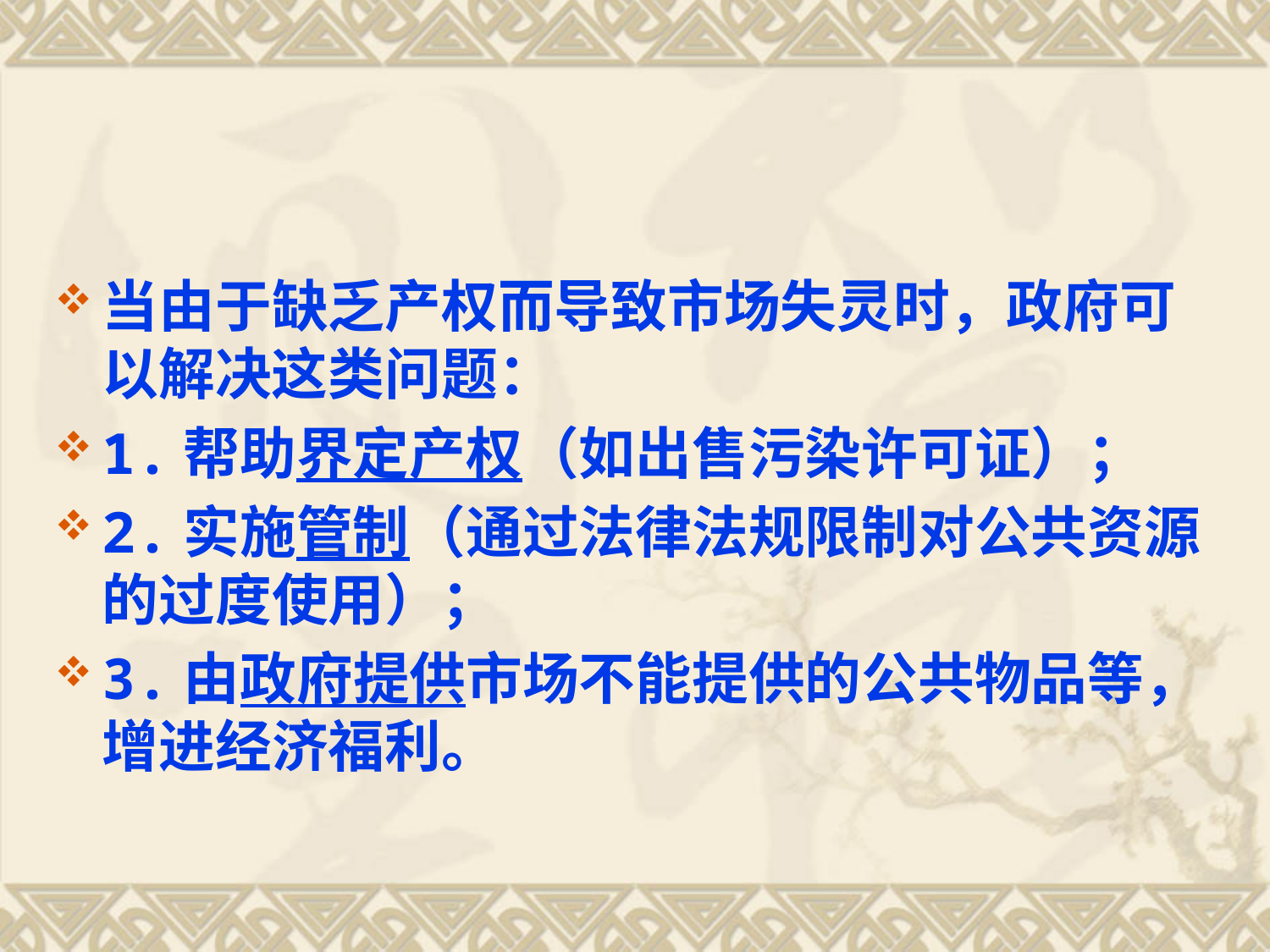

当由于缺乏产权而导致市场失灵时，政府可以解决这类问题：
1.帮助界定产权（如出售污染许可证）；
2.实施管制（通过法律法规限制对公共资源的过度使用）；
3.由政府提供市场不能提供的公共物品等，增进经济福利。